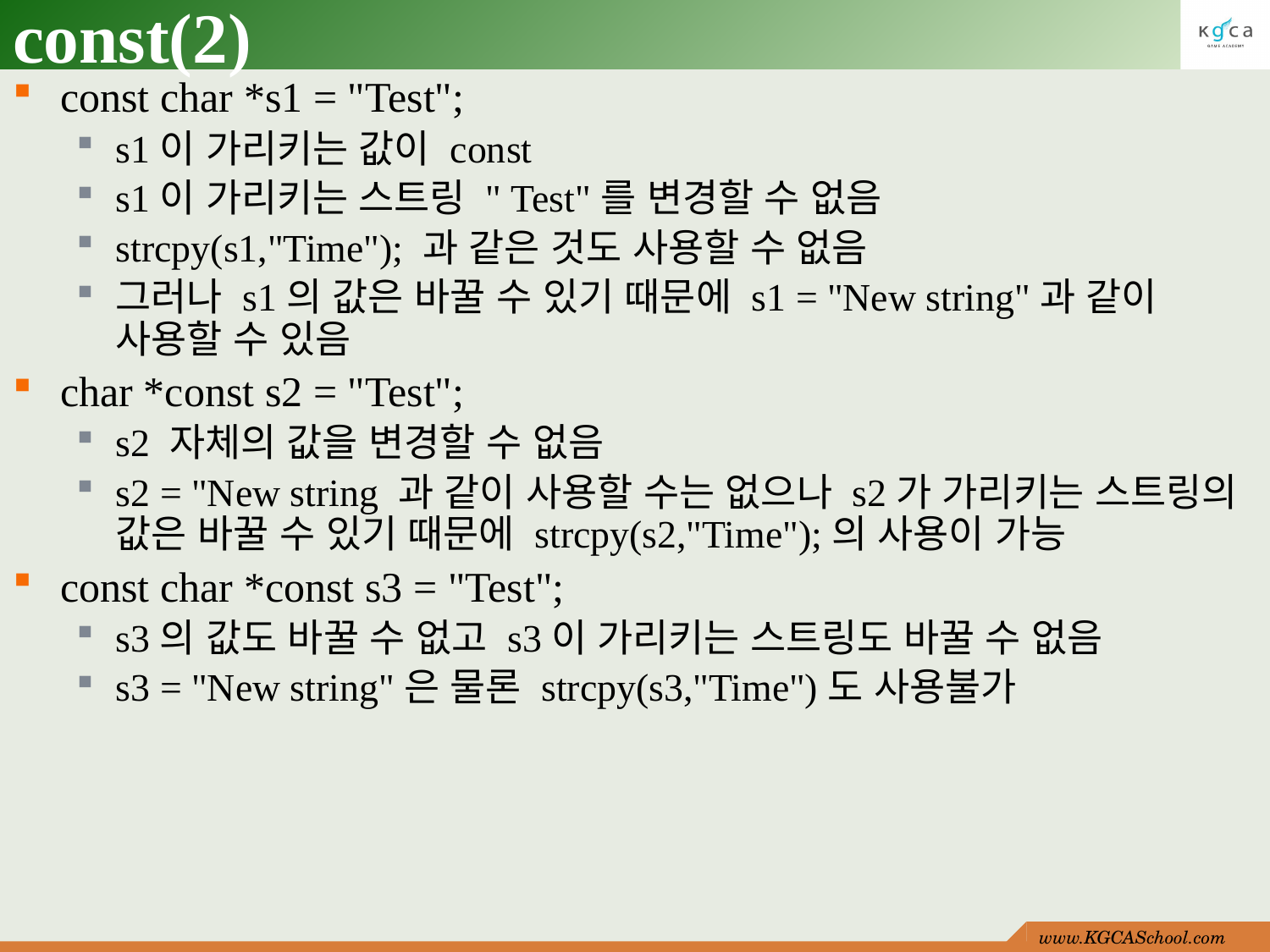

# const(2)
const char *s1 = "Test";
s1이 가리키는 값이 const
s1이 가리키는 스트링 " Test"를 변경할 수 없음
strcpy(s1,"Time"); 과 같은 것도 사용할 수 없음
그러나 s1의 값은 바꿀 수 있기 때문에 s1 = "New string"과 같이 사용할 수 있음
char *const s2 = "Test";
s2 자체의 값을 변경할 수 없음
s2 = "New string 과 같이 사용할 수는 없으나 s2가 가리키는 스트링의 값은 바꿀 수 있기 때문에 strcpy(s2,"Time");의 사용이 가능
const char *const s3 = "Test";
s3의 값도 바꿀 수 없고 s3이 가리키는 스트링도 바꿀 수 없음
s3 = "New string"은 물론 strcpy(s3,"Time")도 사용불가